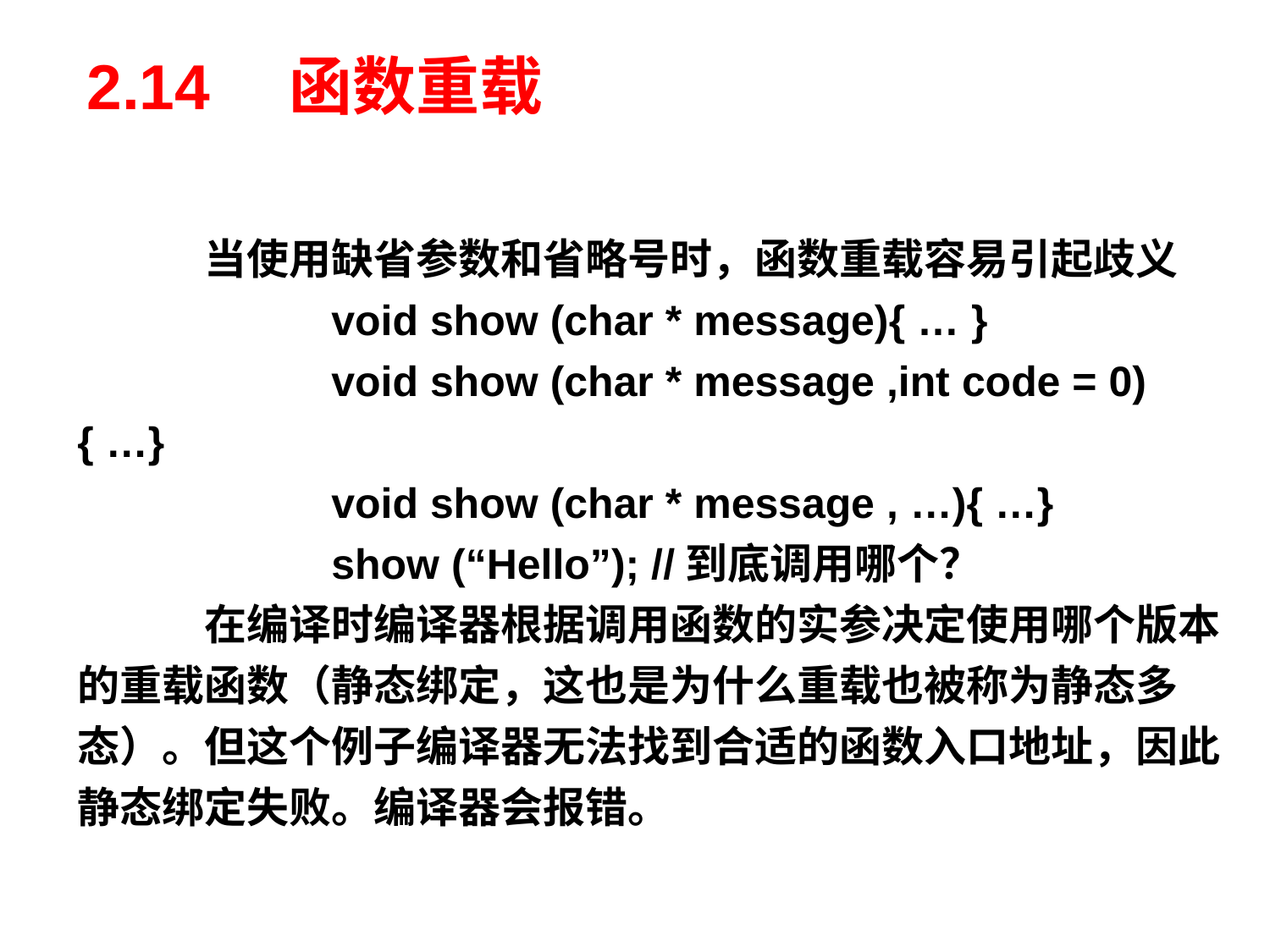

# 2.14　函数重载
	当使用缺省参数和省略号时，函数重载容易引起歧义
  		void show (char * message){ … }
  		void show (char * message ,int code = 0){ …}
  		void show (char * message , …){ …}
  		show (“Hello”); //到底调用哪个？
	在编译时编译器根据调用函数的实参决定使用哪个版本的重载函数（静态绑定，这也是为什么重载也被称为静态多态）。但这个例子编译器无法找到合适的函数入口地址，因此静态绑定失败。编译器会报错。